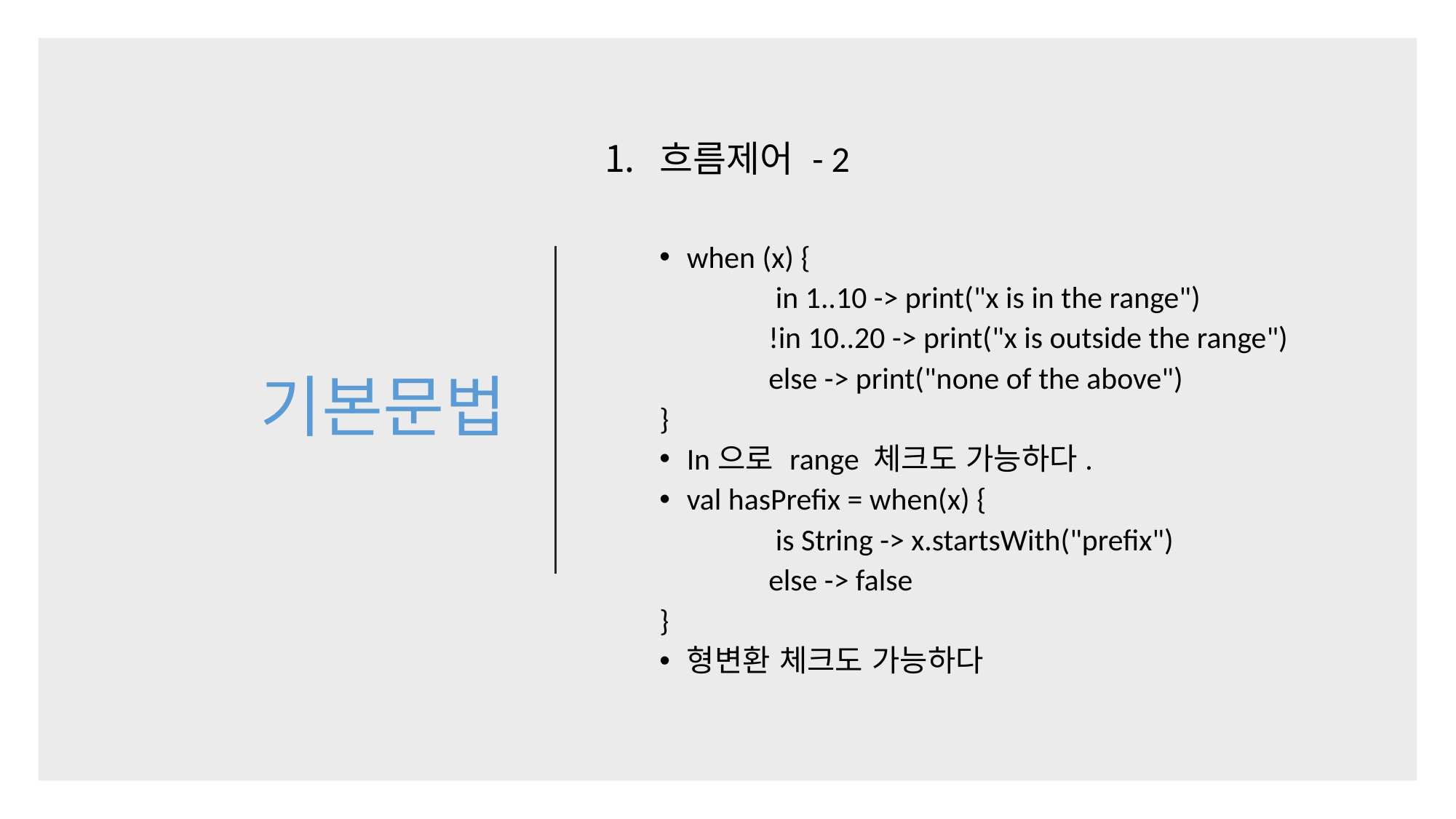

# 기본문법
흐름제어 - 2

when (x) {
	 in 1..10 -> print("x is in the range")
	!in 10..20 -> print("x is outside the range")
	else -> print("none of the above")
}
In으로 range 체크도 가능하다.
val hasPrefix = when(x) {
	 is String -> x.startsWith("prefix")
	else -> false
}
형변환 체크도 가능하다